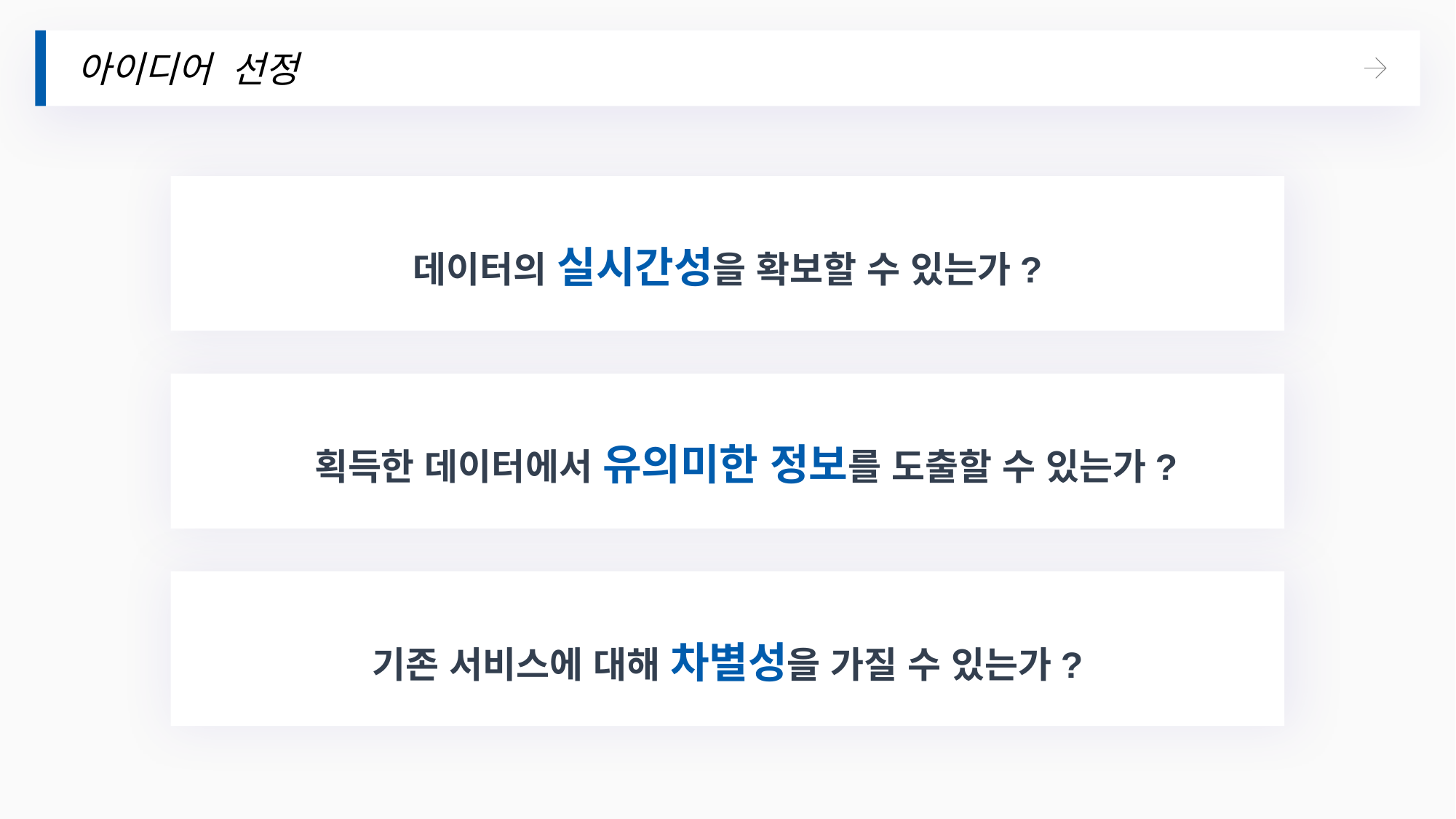

아이디어  선정

데이터의 실시간성을 확보할 수 있는가?

획득한 데이터에서 유의미한 정보를 도출할 수 있는가?

기존 서비스에 대해 차별성을 가질 수 있는가?